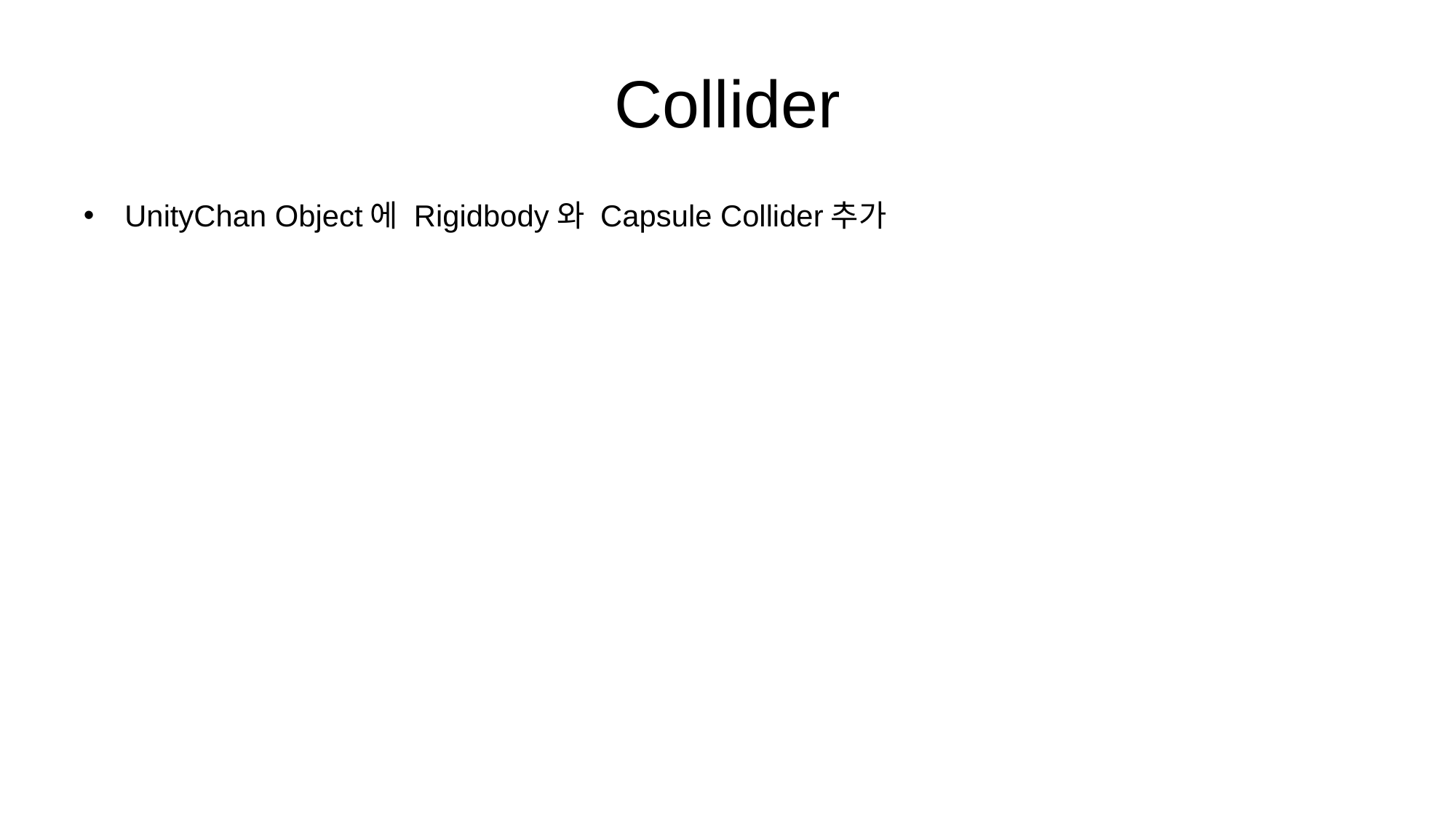

# Collider
UnityChan Object에 Rigidbody와 Capsule Collider추가